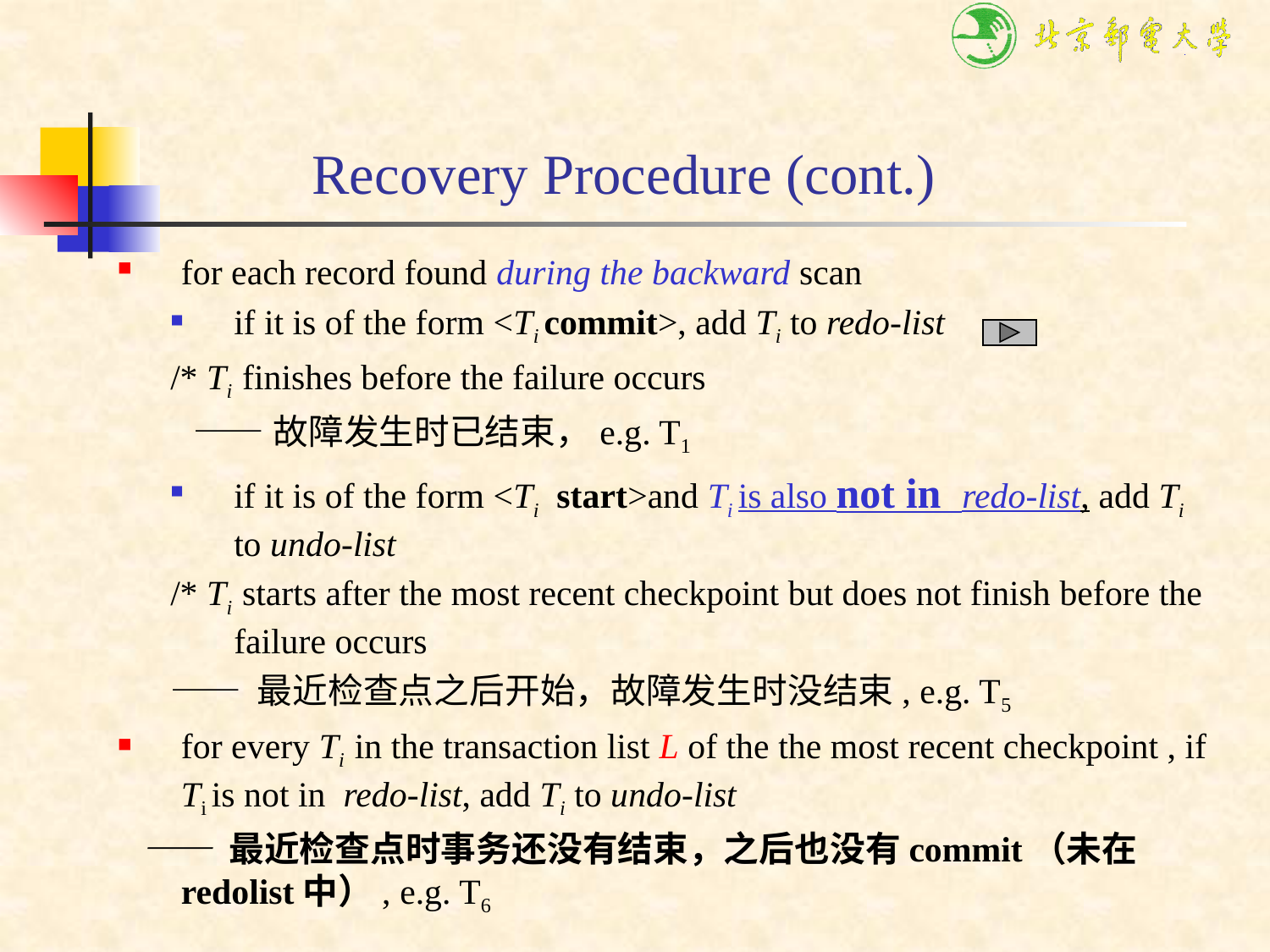

# Recovery Procedure (cont.)
for each record found during the backward scan
if it is of the form <Ti commit>, add Ti to redo-list
/* Ti  finishes before the failure occurs
   ——故障发生时已结束，e.g. T1
if it is of the form <Ti  start>and Ti is also not in  redo-list, add Ti  to undo-list
/* Ti  starts after the most recent checkpoint but does not finish before the failure occurs
—— 最近检查点之后开始，故障发生时没结束, e.g. T5
for every Ti  in the transaction list L of the the most recent checkpoint , if Ti is not in  redo-list, add Ti to undo-list
   —— 最近检查点时事务还没有结束，之后也没有commit（未在redolist中）, e.g. T6

69